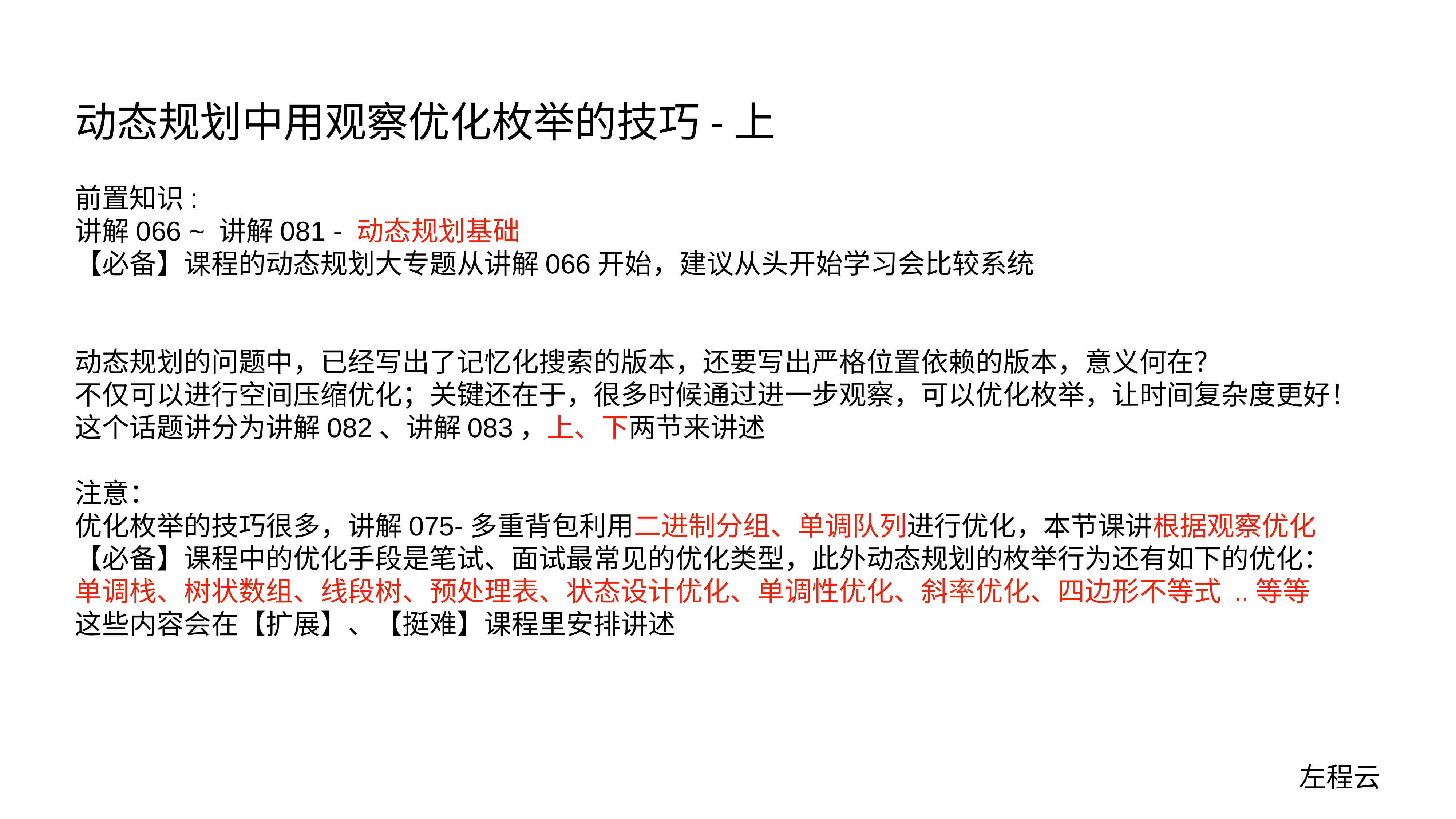

# 动态规划中用观察优化枚举的技巧-上
前置知识:
讲解066 ~ 讲解081 - 动态规划基础
【必备】课程的动态规划大专题从讲解066开始，建议从头开始学习会比较系统

动态规划的问题中，已经写出了记忆化搜索的版本，还要写出严格位置依赖的版本，意义何在？
不仅可以进行空间压缩优化；关键还在于，很多时候通过进一步观察，可以优化枚举，让时间复杂度更好！
这个话题讲分为讲解082、讲解083，上、下两节来讲述

注意：
优化枚举的技巧很多，讲解075-多重背包利用二进制分组、单调队列进行优化，本节课讲根据观察优化
【必备】课程中的优化手段是笔试、面试最常见的优化类型，此外动态规划的枚举行为还有如下的优化：
单调栈、树状数组、线段树、预处理表、状态设计优化、单调性优化、斜率优化、四边形不等式 ..等等
这些内容会在【扩展】、【挺难】课程里安排讲述
左程云